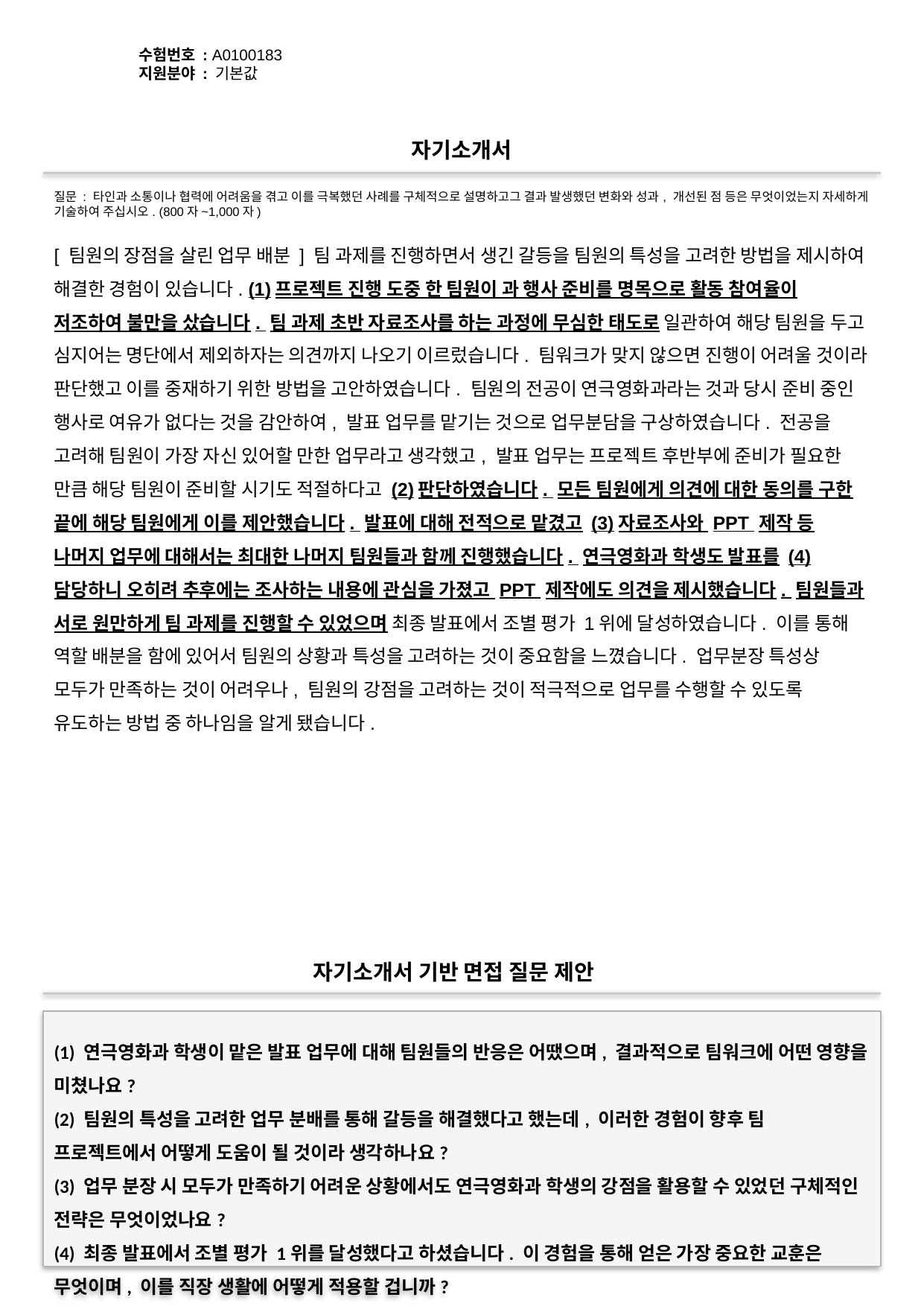

수험번호 : A0100183
지원분야 : 기본값
#

자기소개서

질문 : 타인과 소통이나 협력에 어려움을 겪고 이를 극복했던 사례를 구체적으로 설명하고그 결과 발생했던 변화와 성과, 개선된 점 등은 무엇이었는지 자세하게 기술하여 주십시오. (800자~1,000자)

[ 팀원의 장점을 살린 업무 배분 ] 팀 과제를 진행하면서 생긴 갈등을 팀원의 특성을 고려한 방법을 제시하여 해결한 경험이 있습니다. (1)프로젝트 진행 도중 한 팀원이 과 행사 준비를 명목으로 활동 참여율이 저조하여 불만을 샀습니다. 팀 과제 초반 자료조사를 하는 과정에 무심한 태도로 일관하여 해당 팀원을 두고 심지어는 명단에서 제외하자는 의견까지 나오기 이르렀습니다. 팀워크가 맞지 않으면 진행이 어려울 것이라 판단했고 이를 중재하기 위한 방법을 고안하였습니다. 팀원의 전공이 연극영화과라는 것과 당시 준비 중인 행사로 여유가 없다는 것을 감안하여, 발표 업무를 맡기는 것으로 업무분담을 구상하였습니다. 전공을 고려해 팀원이 가장 자신 있어할 만한 업무라고 생각했고, 발표 업무는 프로젝트 후반부에 준비가 필요한 만큼 해당 팀원이 준비할 시기도 적절하다고 (2)판단하였습니다. 모든 팀원에게 의견에 대한 동의를 구한 끝에 해당 팀원에게 이를 제안했습니다. 발표에 대해 전적으로 맡겼고 (3)자료조사와 PPT 제작 등 나머지 업무에 대해서는 최대한 나머지 팀원들과 함께 진행했습니다. 연극영화과 학생도 발표를 (4)담당하니 오히려 추후에는 조사하는 내용에 관심을 가졌고 PPT 제작에도 의견을 제시했습니다. 팀원들과 서로 원만하게 팀 과제를 진행할 수 있었으며 최종 발표에서 조별 평가 1위에 달성하였습니다. 이를 통해 역할 배분을 함에 있어서 팀원의 상황과 특성을 고려하는 것이 중요함을 느꼈습니다. 업무분장 특성상 모두가 만족하는 것이 어려우나, 팀원의 강점을 고려하는 것이 적극적으로 업무를 수행할 수 있도록 유도하는 방법 중 하나임을 알게 됐습니다.

자기소개서 기반 면접 질문 제안

(1) 연극영화과 학생이 맡은 발표 업무에 대해 팀원들의 반응은 어땠으며, 결과적으로 팀워크에 어떤 영향을 미쳤나요?
(2) 팀원의 특성을 고려한 업무 분배를 통해 갈등을 해결했다고 했는데, 이러한 경험이 향후 팀 프로젝트에서 어떻게 도움이 될 것이라 생각하나요?
(3) 업무 분장 시 모두가 만족하기 어려운 상황에서도 연극영화과 학생의 강점을 활용할 수 있었던 구체적인 전략은 무엇이었나요?
(4) 최종 발표에서 조별 평가 1위를 달성했다고 하셨습니다. 이 경험을 통해 얻은 가장 중요한 교훈은 무엇이며, 이를 직장 생활에 어떻게 적용할 겁니까?